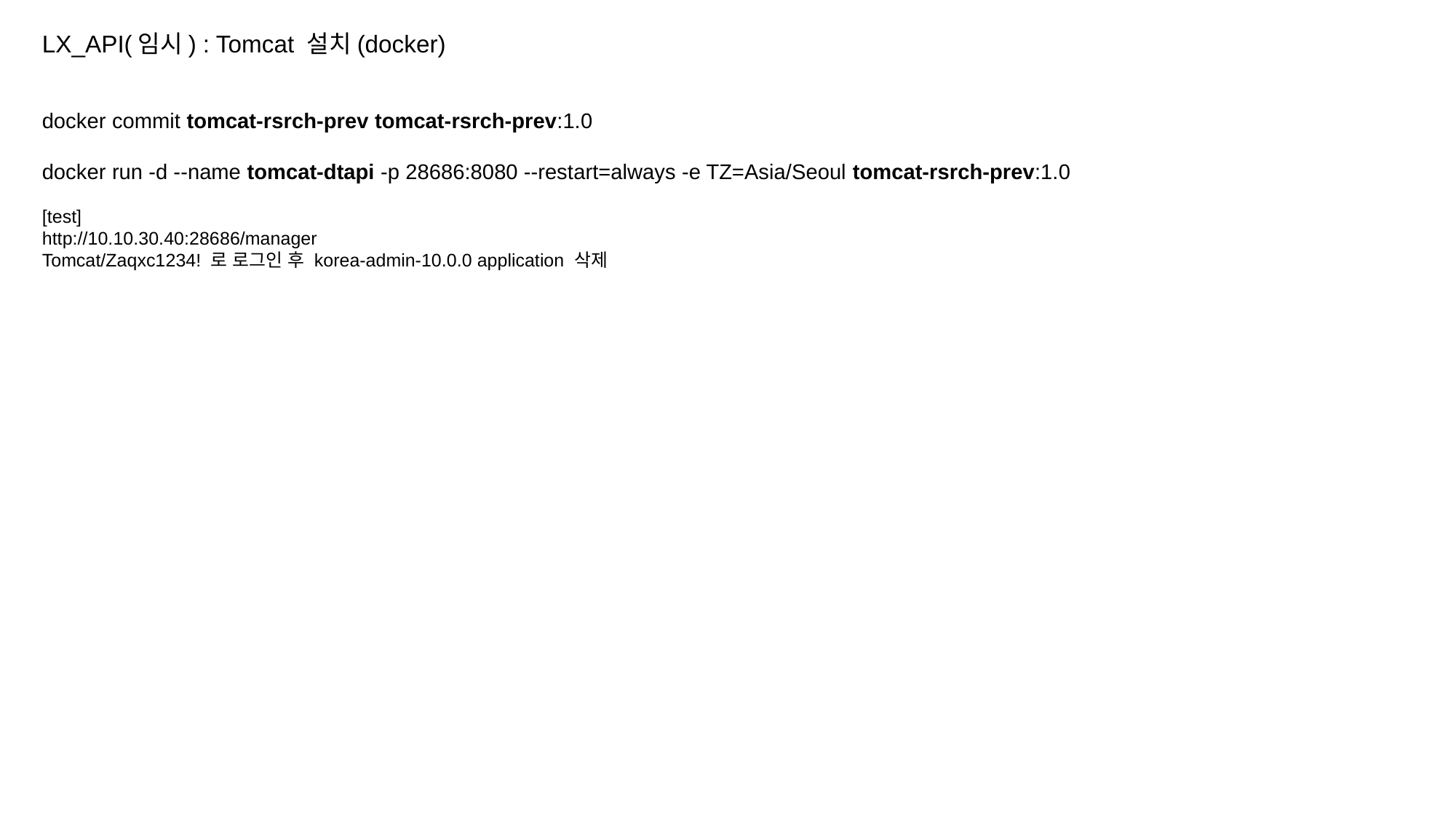

LX_API(임시) : Tomcat 설치(docker)
docker commit tomcat-rsrch-prev tomcat-rsrch-prev:1.0

docker run -d --name tomcat-dtapi -p 28686:8080 --restart=always -e TZ=Asia/Seoul tomcat-rsrch-prev:1.0

[test]
http://10.10.30.40:28686/manager
Tomcat/Zaqxc1234! 로 로그인 후 korea-admin-10.0.0 application 삭제